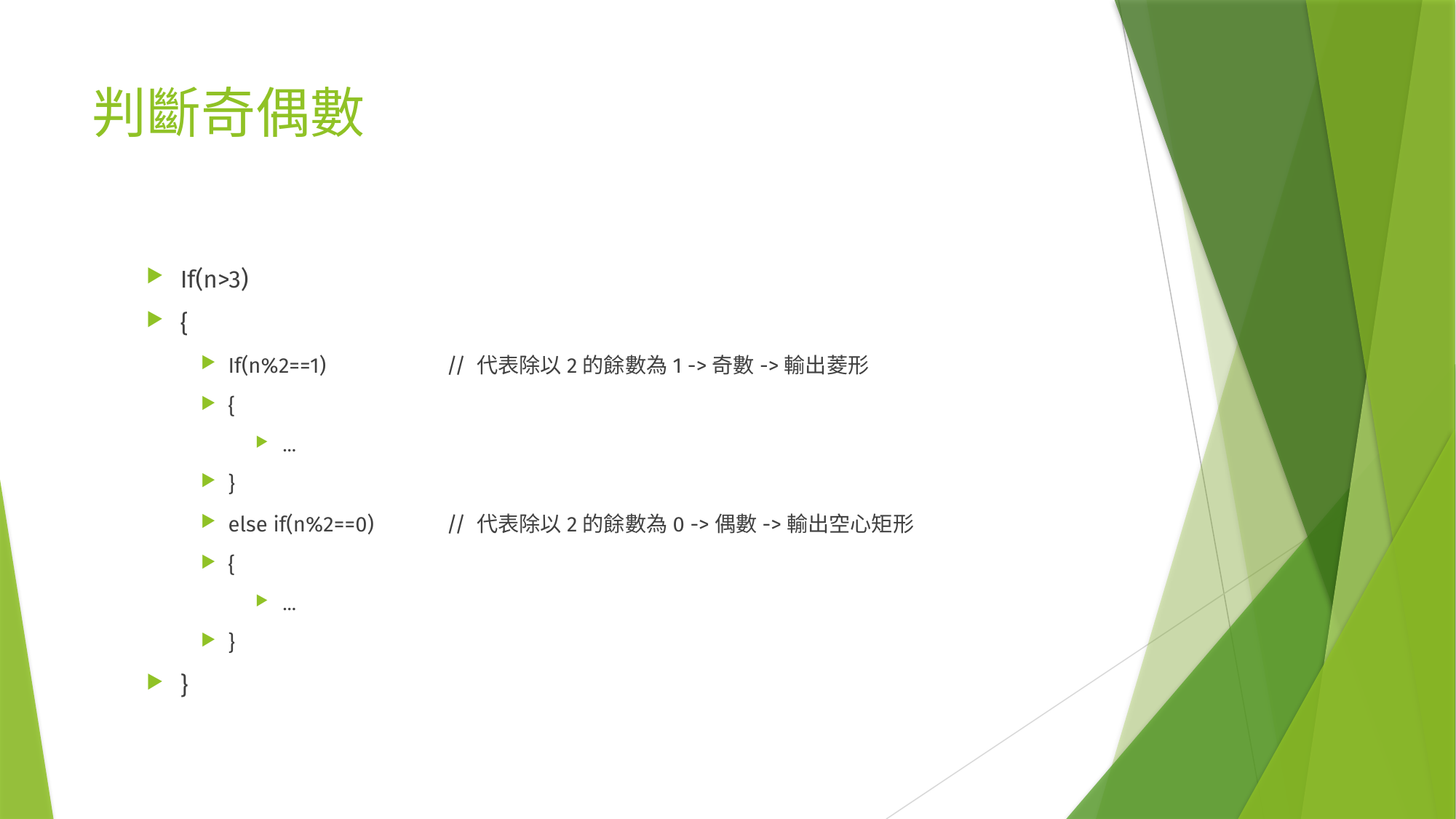

# 判斷奇偶數
If(n>3)
{
If(n%2==1)		// 代表除以2的餘數為1 ->奇數->輸出菱形
{
…
}
else if(n%2==0)	// 代表除以2的餘數為0 ->偶數->輸出空心矩形
{
…
}
}